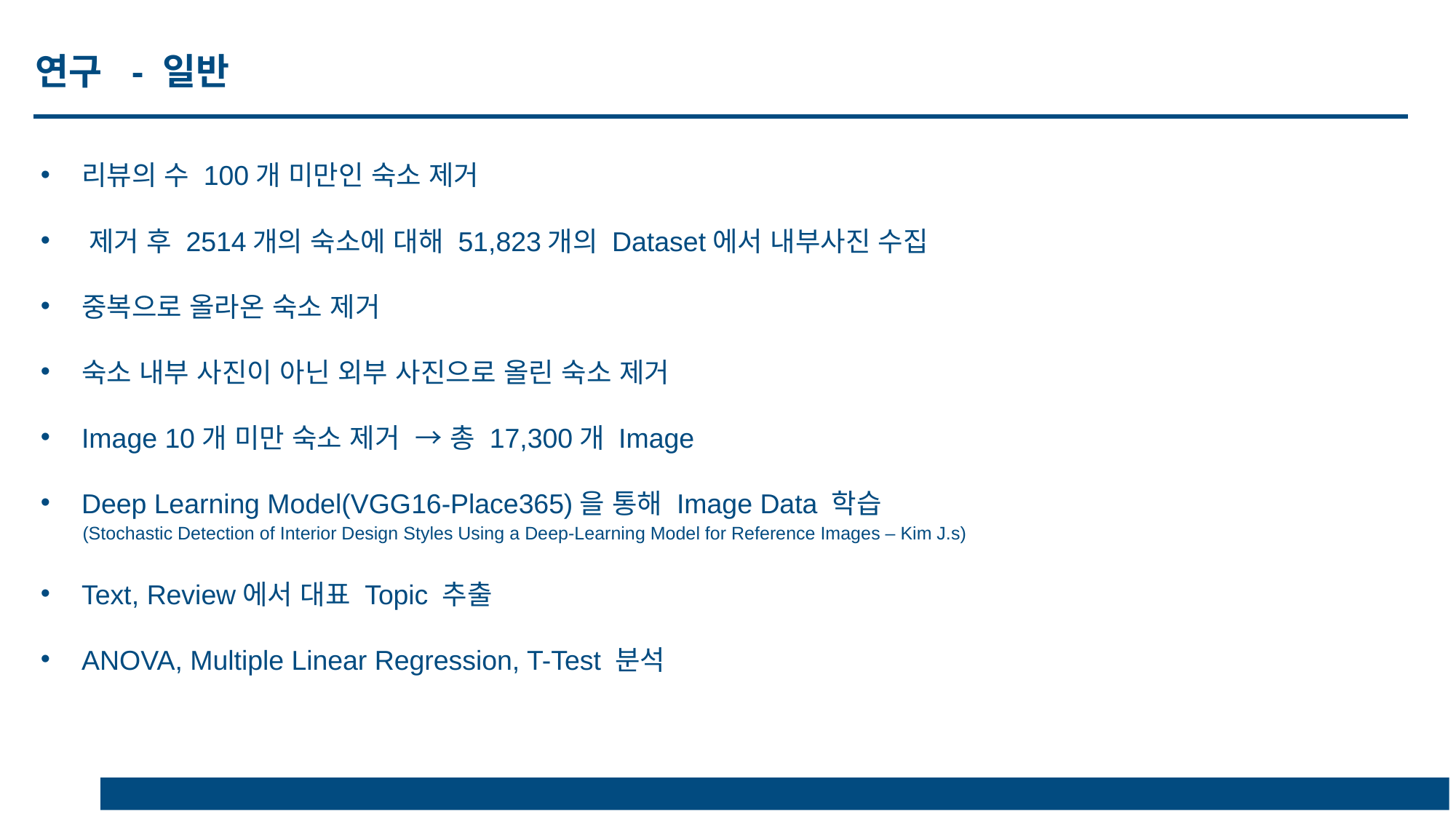

연구  - 일반
리뷰의 수 100개 미만인 숙소 제거

 제거 후 2514개의 숙소에 대해 51,823개의 Dataset에서 내부사진 수집

중복으로 올라온 숙소 제거

숙소 내부 사진이 아닌 외부 사진으로 올린 숙소 제거

Image 10개 미만 숙소 제거  → 총 17,300개 Image

Deep Learning Model(VGG16-Place365)을 통해 Image Data 학습
       (Stochastic Detection of Interior Design Styles Using a Deep-Learning Model for Reference Images – Kim J.s)

Text, Review에서 대표 Topic 추출

ANOVA, Multiple Linear Regression, T-Test 분석